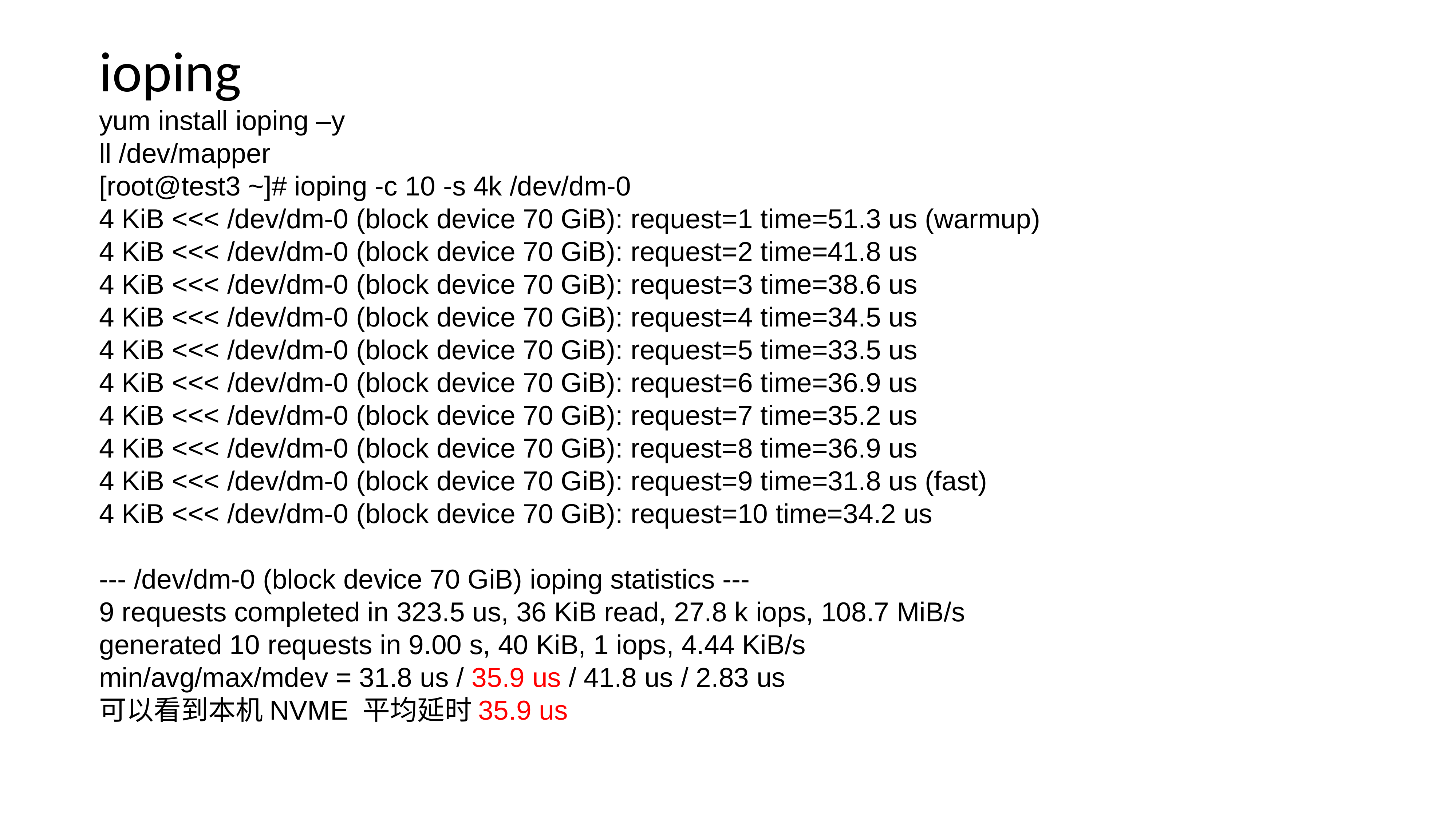

ioping
yum install ioping –y
ll /dev/mapper
[root@test3 ~]# ioping -c 10 -s 4k /dev/dm-0
4 KiB <<< /dev/dm-0 (block device 70 GiB): request=1 time=51.3 us (warmup)
4 KiB <<< /dev/dm-0 (block device 70 GiB): request=2 time=41.8 us
4 KiB <<< /dev/dm-0 (block device 70 GiB): request=3 time=38.6 us
4 KiB <<< /dev/dm-0 (block device 70 GiB): request=4 time=34.5 us
4 KiB <<< /dev/dm-0 (block device 70 GiB): request=5 time=33.5 us
4 KiB <<< /dev/dm-0 (block device 70 GiB): request=6 time=36.9 us
4 KiB <<< /dev/dm-0 (block device 70 GiB): request=7 time=35.2 us
4 KiB <<< /dev/dm-0 (block device 70 GiB): request=8 time=36.9 us
4 KiB <<< /dev/dm-0 (block device 70 GiB): request=9 time=31.8 us (fast)
4 KiB <<< /dev/dm-0 (block device 70 GiB): request=10 time=34.2 us

--- /dev/dm-0 (block device 70 GiB) ioping statistics ---
9 requests completed in 323.5 us, 36 KiB read, 27.8 k iops, 108.7 MiB/s
generated 10 requests in 9.00 s, 40 KiB, 1 iops, 4.44 KiB/s
min/avg/max/mdev = 31.8 us / 35.9 us / 41.8 us / 2.83 us
可以看到本机NVME 平均延时35.9 us